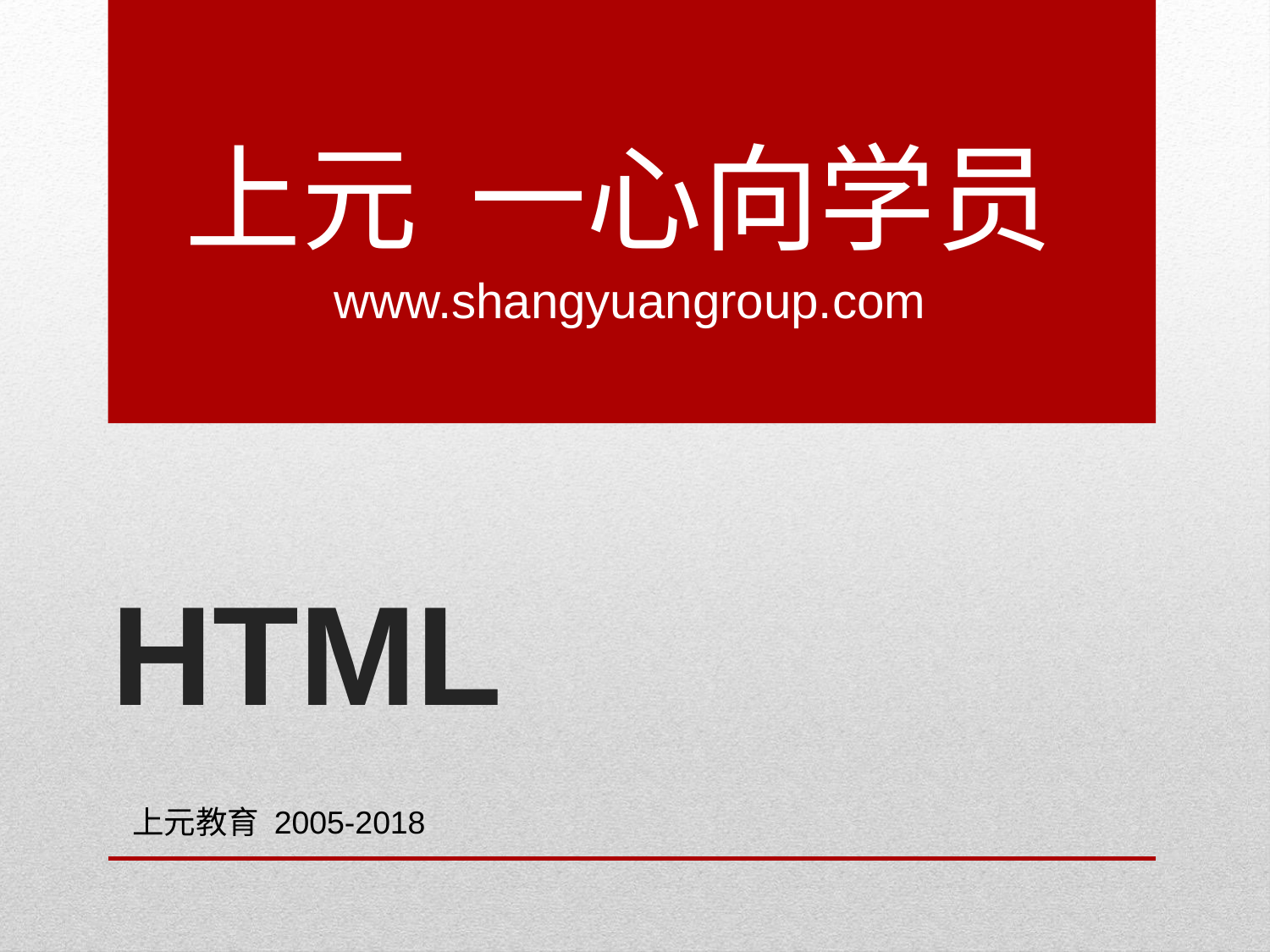

# 上元  一心向学员
www.shangyuangroup.com
HTML
上元教育 2005-2018